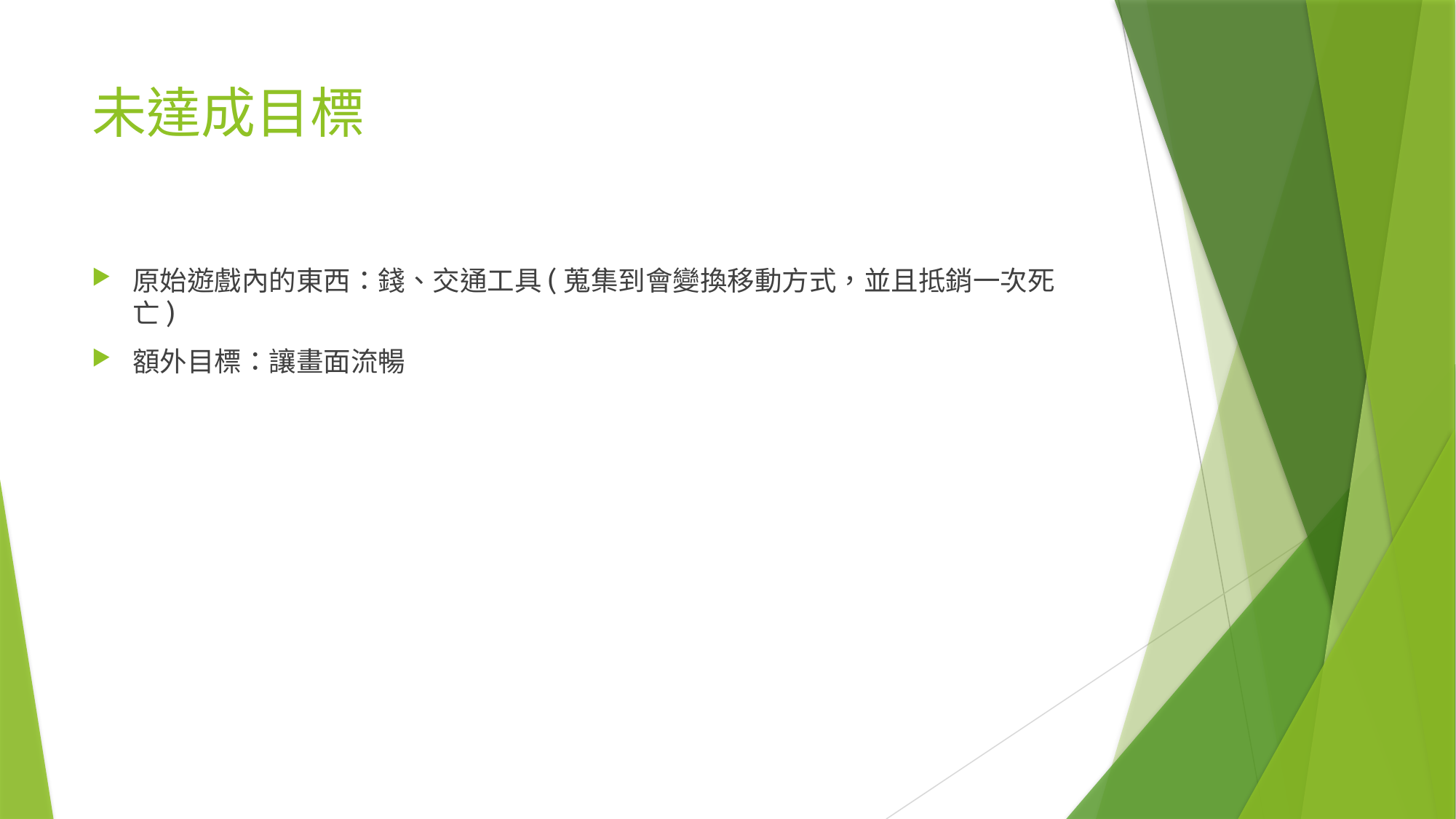

# 未達成目標
原始遊戲內的東西：錢、交通工具(蒐集到會變換移動方式，並且抵銷一次死亡)
額外目標：讓畫面流暢